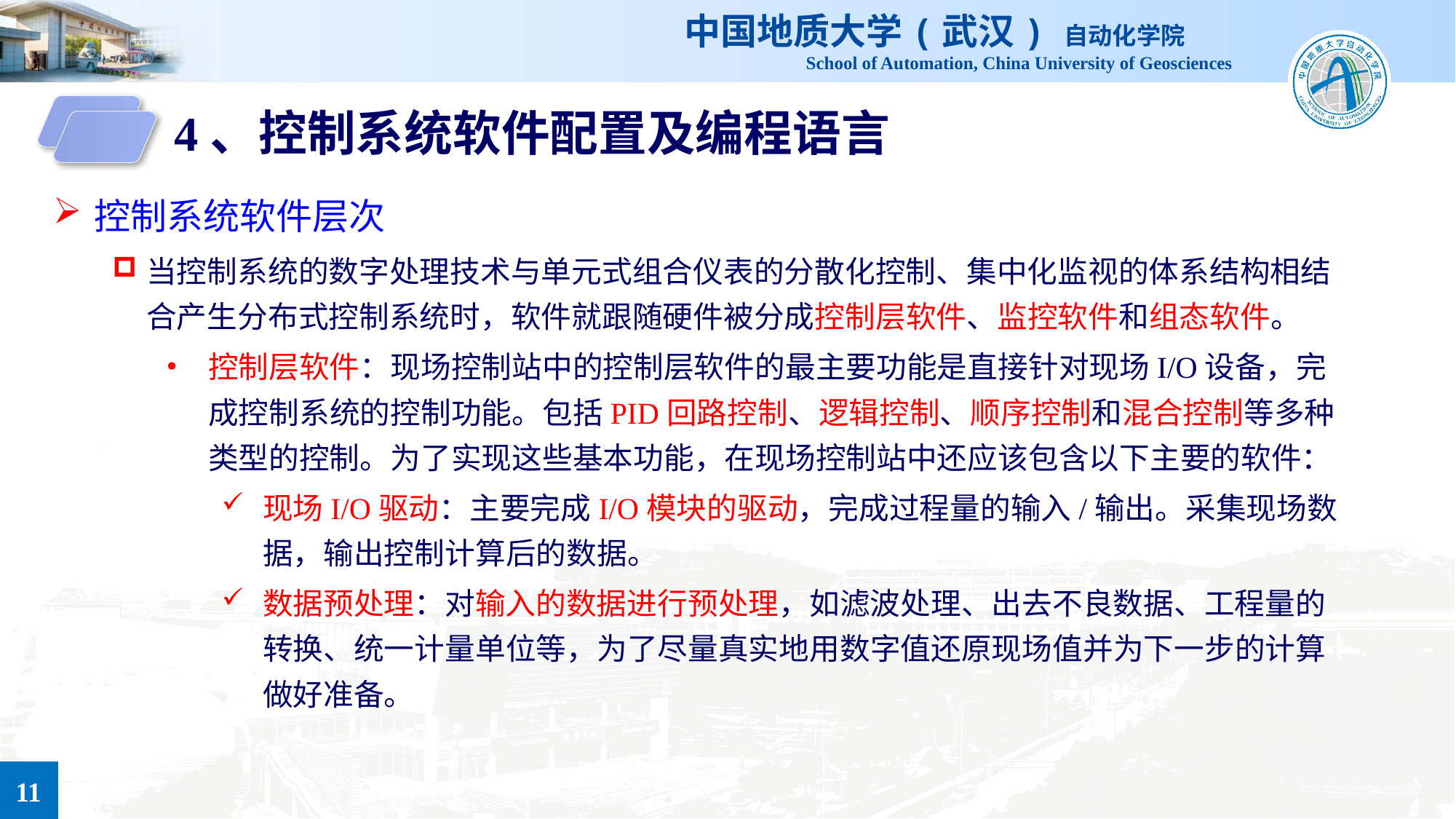

4、控制系统软件配置及编程语言
控制系统软件层次
当控制系统的数字处理技术与单元式组合仪表的分散化控制、集中化监视的体系结构相结合产生分布式控制系统时，软件就跟随硬件被分成控制层软件、监控软件和组态软件。
控制层软件：现场控制站中的控制层软件的最主要功能是直接针对现场I/O设备，完成控制系统的控制功能。包括PID回路控制、逻辑控制、顺序控制和混合控制等多种类型的控制。为了实现这些基本功能，在现场控制站中还应该包含以下主要的软件：
现场I/O驱动：主要完成I/O模块的驱动，完成过程量的输入/输出。采集现场数据，输出控制计算后的数据。
数据预处理：对输入的数据进行预处理，如滤波处理、出去不良数据、工程量的转换、统一计量单位等，为了尽量真实地用数字值还原现场值并为下一步的计算做好准备。
11